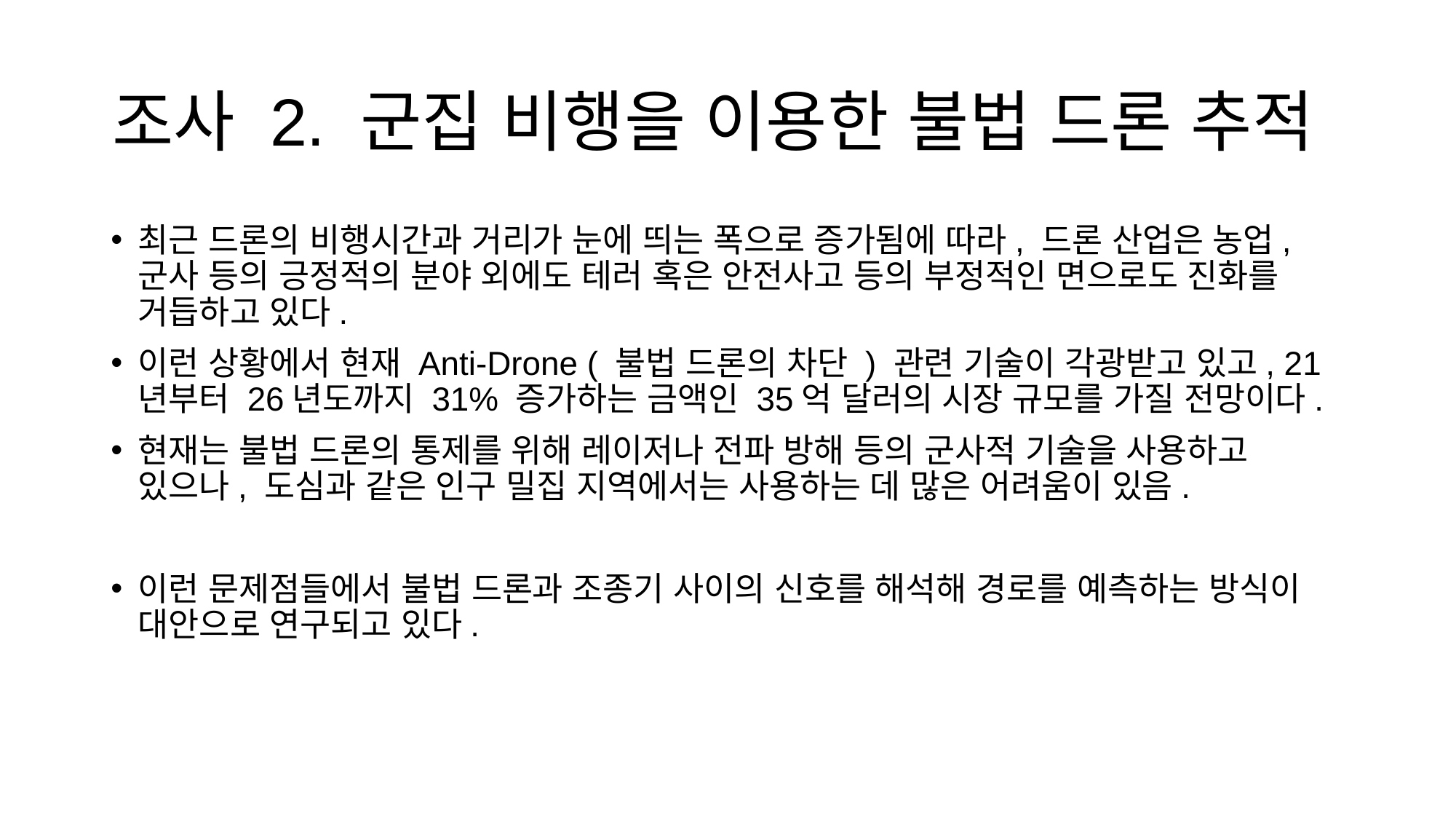

# 조사 2. 군집 비행을 이용한 불법 드론 추적
최근 드론의 비행시간과 거리가 눈에 띄는 폭으로 증가됨에 따라, 드론 산업은 농업,군사 등의 긍정적의 분야 외에도 테러 혹은 안전사고 등의 부정적인 면으로도 진화를 거듭하고 있다.
이런 상황에서 현재 Anti-Drone ( 불법 드론의 차단 ) 관련 기술이 각광받고 있고, 21년부터 26년도까지 31% 증가하는 금액인 35억 달러의 시장 규모를 가질 전망이다.
현재는 불법 드론의 통제를 위해 레이저나 전파 방해 등의 군사적 기술을 사용하고 있으나, 도심과 같은 인구 밀집 지역에서는 사용하는 데 많은 어려움이 있음.

이런 문제점들에서 불법 드론과 조종기 사이의 신호를 해석해 경로를 예측하는 방식이 대안으로 연구되고 있다.